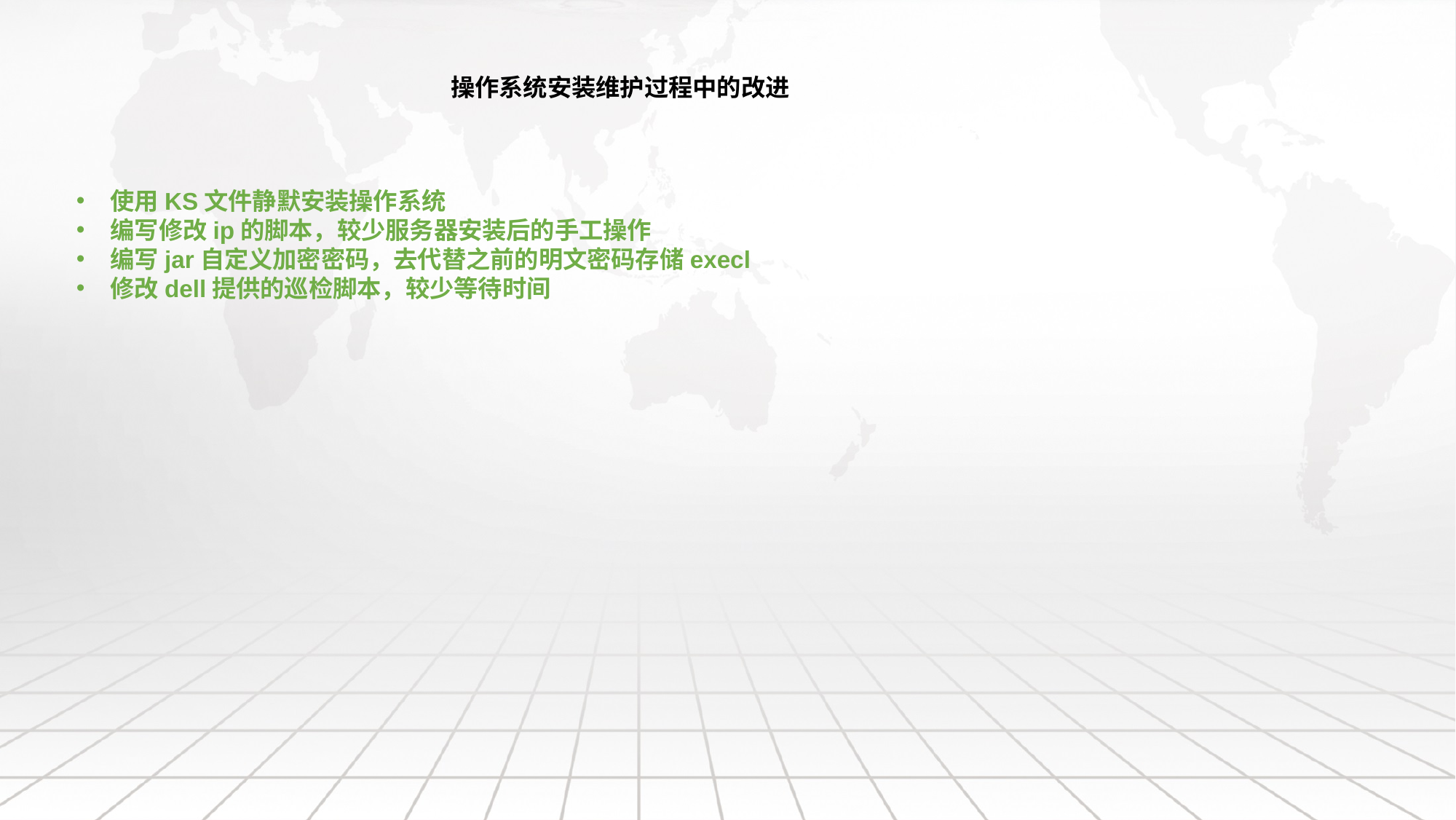

操作系统安装维护过程中的改进
使用KS文件静默安装操作系统
编写修改ip的脚本，较少服务器安装后的手工操作
编写jar自定义加密密码，去代替之前的明文密码存储execl
修改dell提供的巡检脚本，较少等待时间